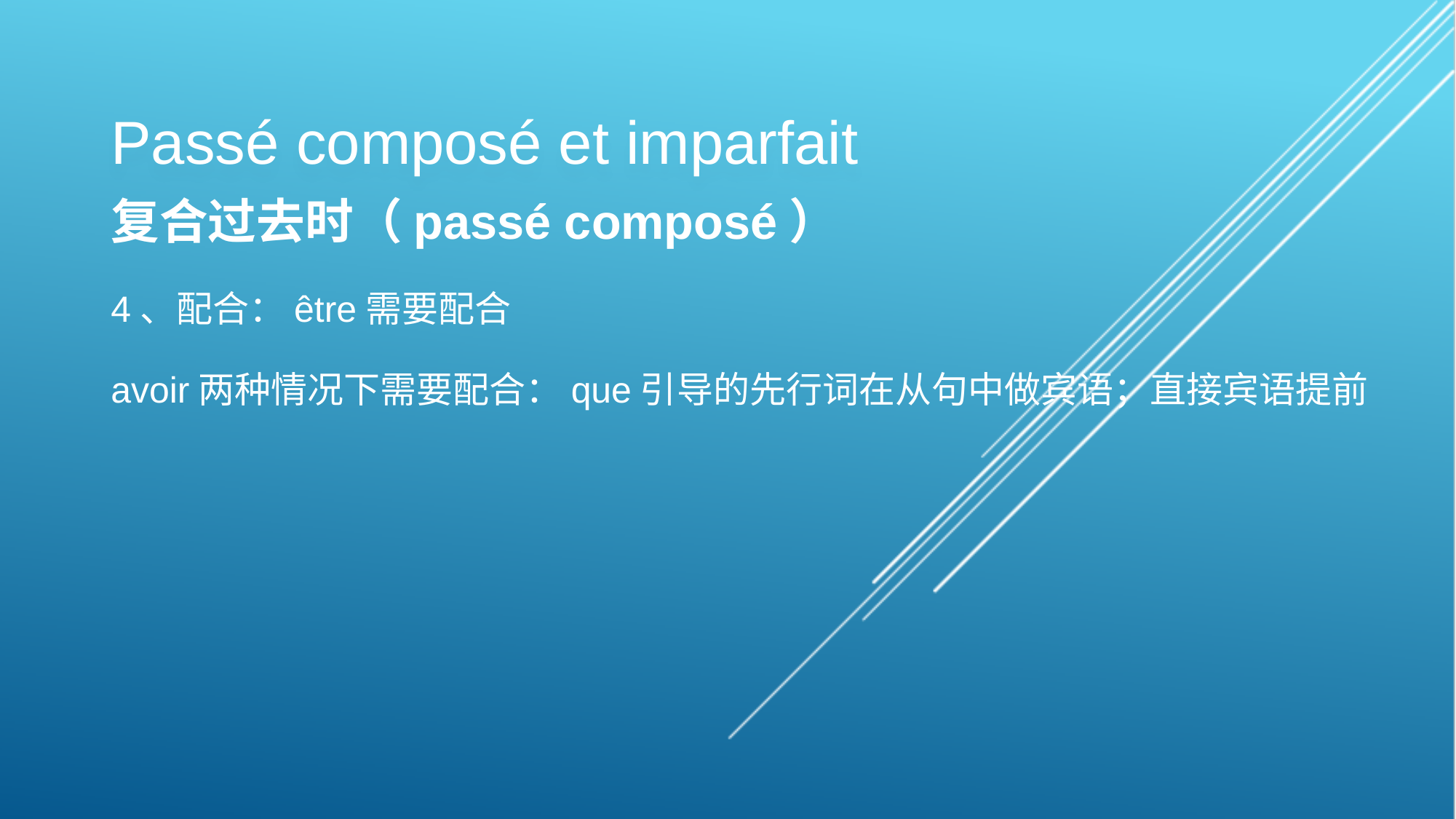

# Passé composé et imparfait
复合过去时（passé composé）
4、配合：être需要配合
avoir两种情况下需要配合：que引导的先行词在从句中做宾语；直接宾语提前